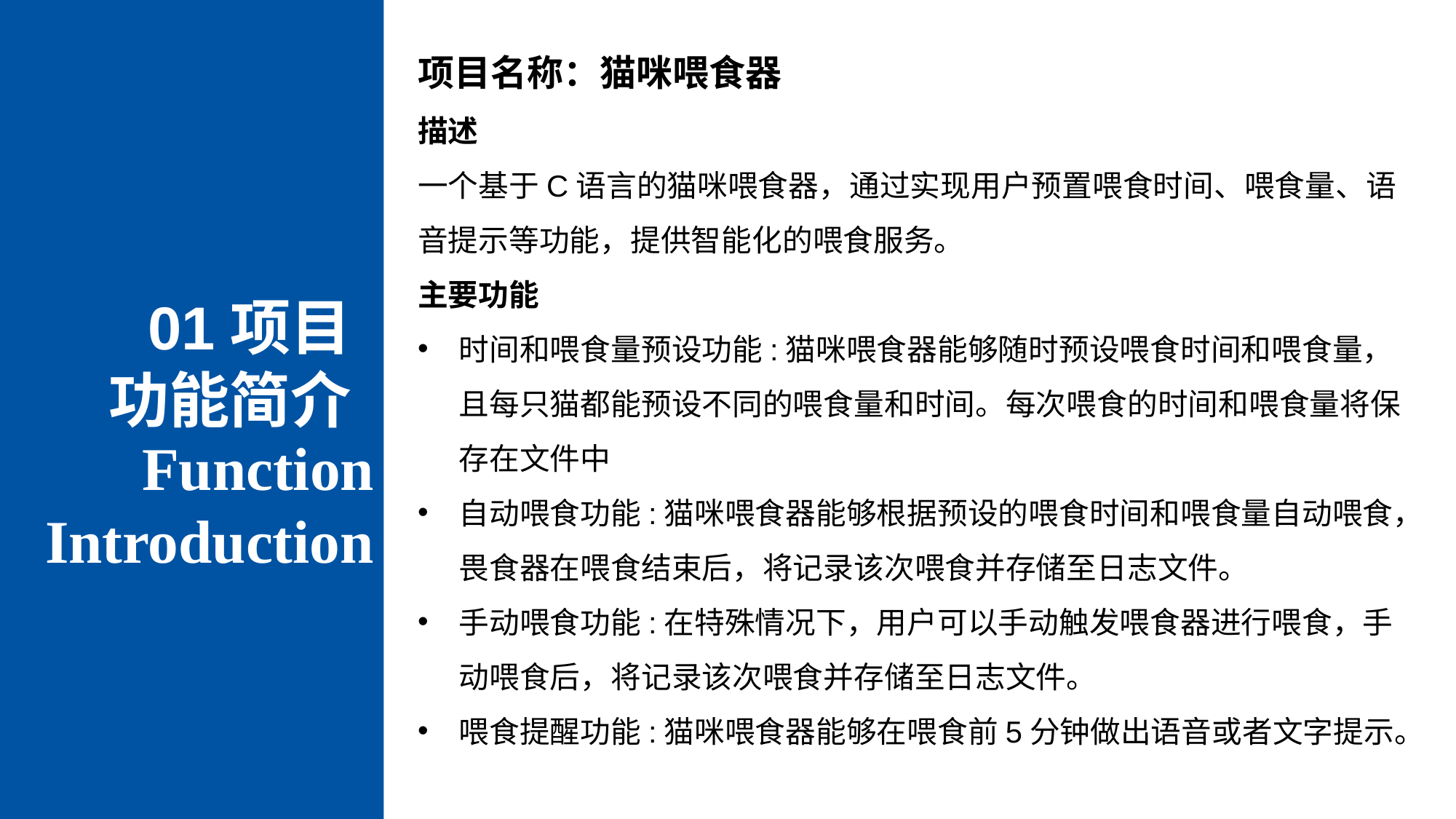

项目名称：猫咪喂食器
描述
一个基于C语言的猫咪喂食器，通过实现用户预置喂食时间、喂食量、语音提示等功能，提供智能化的喂食服务。
主要功能
时间和喂食量预设功能:猫咪喂食器能够随时预设喂食时间和喂食量，且每只猫都能预设不同的喂食量和时间。每次喂食的时间和喂食量将保存在文件中
自动喂食功能:猫咪喂食器能够根据预设的喂食时间和喂食量自动喂食，畏食器在喂食结束后，将记录该次喂食并存储至日志文件。
手动喂食功能:在特殊情况下，用户可以手动触发喂食器进行喂食，手动喂食后，将记录该次喂食并存储至日志文件。
喂食提醒功能:猫咪喂食器能够在喂食前5分钟做出语音或者文字提示。
01项目功能简介
Function Introduction